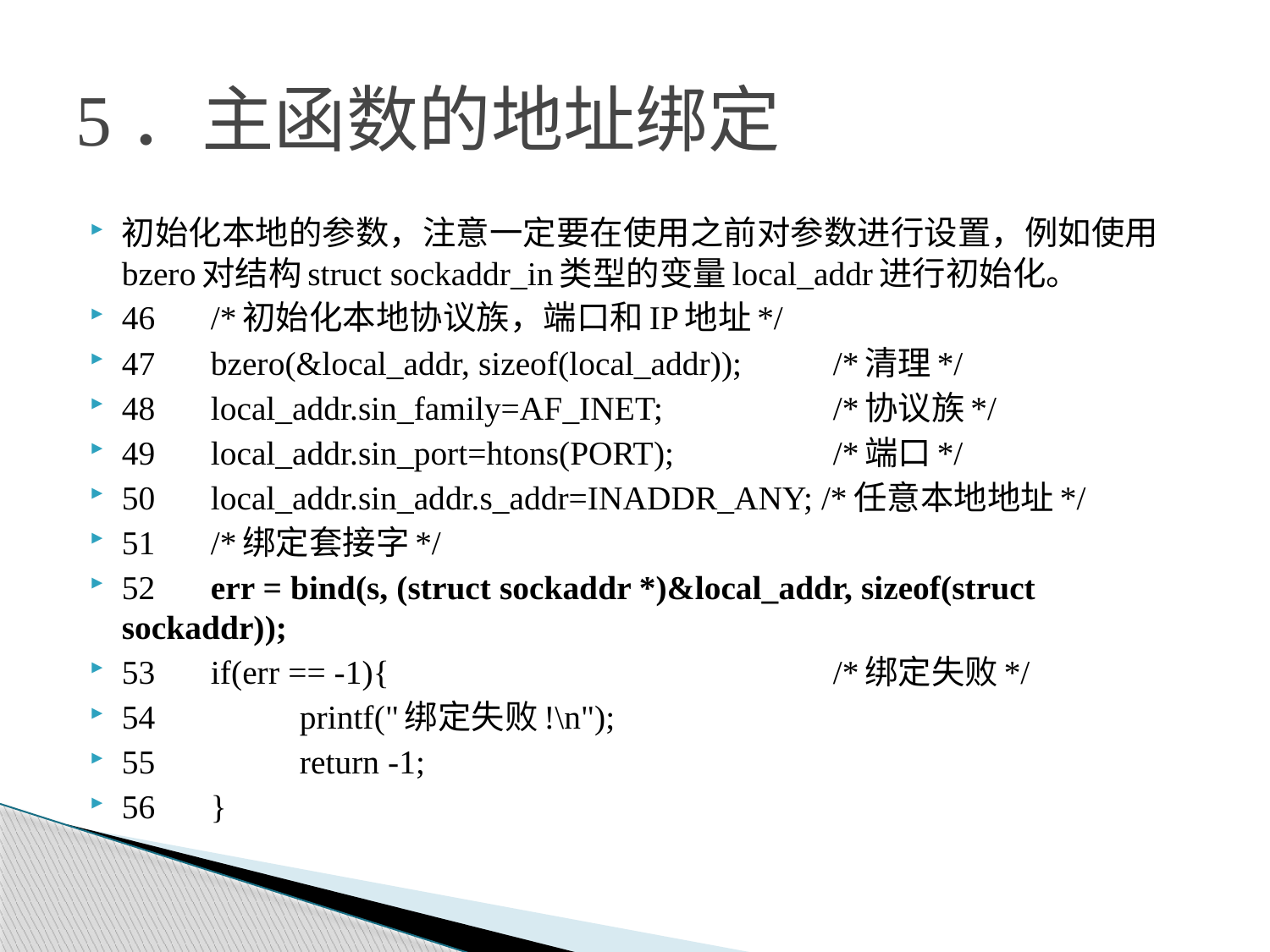

# 5．主函数的地址绑定
初始化本地的参数，注意一定要在使用之前对参数进行设置，例如使用bzero对结构struct sockaddr_in类型的变量local_addr进行初始化。
46	/*初始化本地协议族，端口和IP地址*/
47	bzero(&local_addr, sizeof(local_addr));		/*清理*/
48	local_addr.sin_family=AF_INET; 		/*协议族*/
49	local_addr.sin_port=htons(PORT); 		/*端口*/
50	local_addr.sin_addr.s_addr=INADDR_ANY; /*任意本地地址*/
51	/*绑定套接字*/
52	err = bind(s, (struct sockaddr *)&local_addr, sizeof(struct sockaddr));
53	if(err == -1){ 					/*绑定失败*/
54		printf("绑定失败!\n");
55		return -1;
56	}